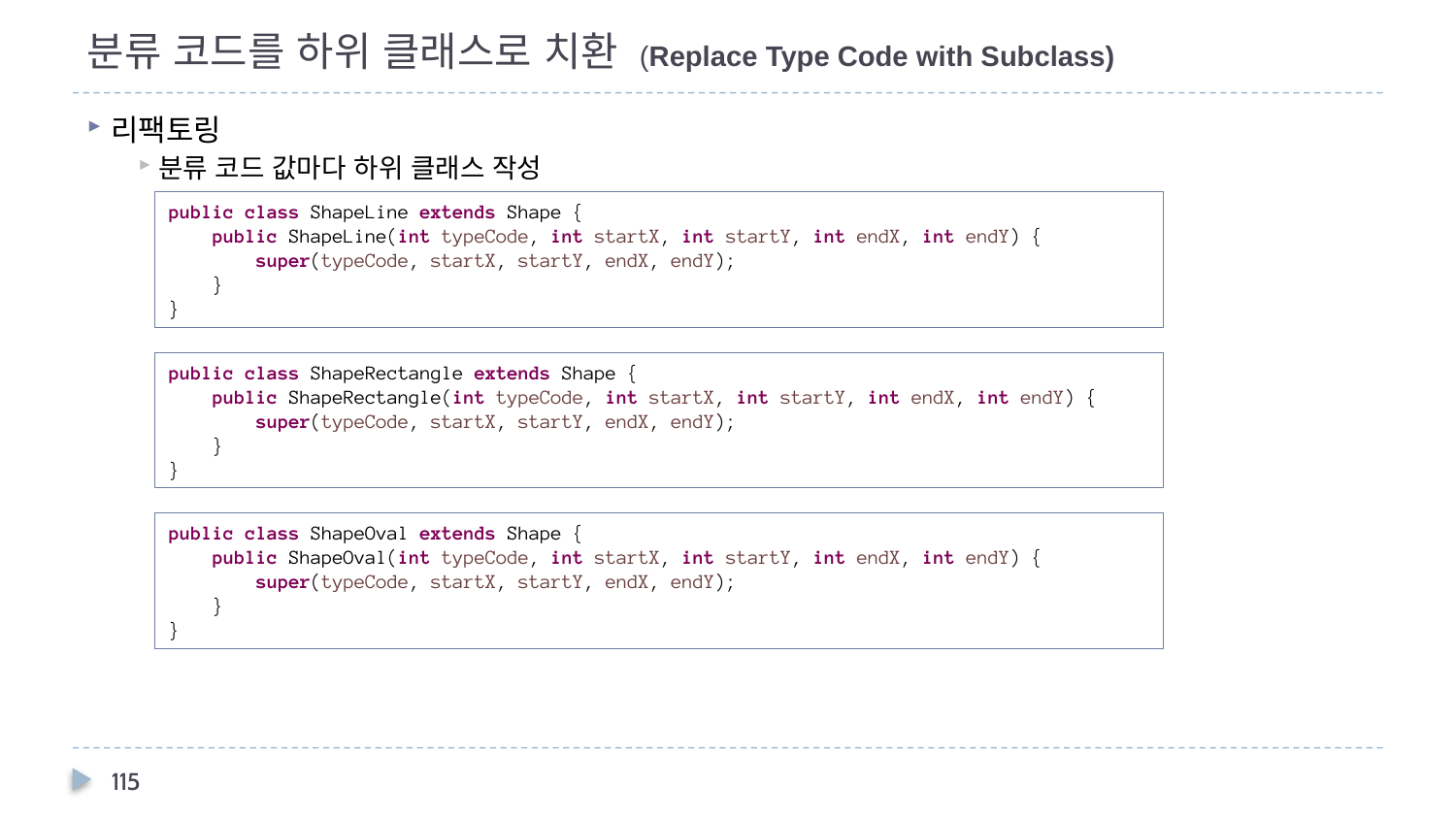

# 분류 코드를 하위 클래스로 치환 (Replace Type Code with Subclass)
리팩토링
분류 코드 값마다 하위 클래스 작성
public class ShapeLine extends Shape {
    public ShapeLine(int typeCode, int startX, int startY, int endX, int endY) {
        super(typeCode, startX, startY, endX, endY);
    }
}
public class ShapeRectangle extends Shape {
    public ShapeRectangle(int typeCode, int startX, int startY, int endX, int endY) {
        super(typeCode, startX, startY, endX, endY);
    }
}
public class ShapeOval extends Shape {
    public ShapeOval(int typeCode, int startX, int startY, int endX, int endY) {
        super(typeCode, startX, startY, endX, endY);
    }
}
115